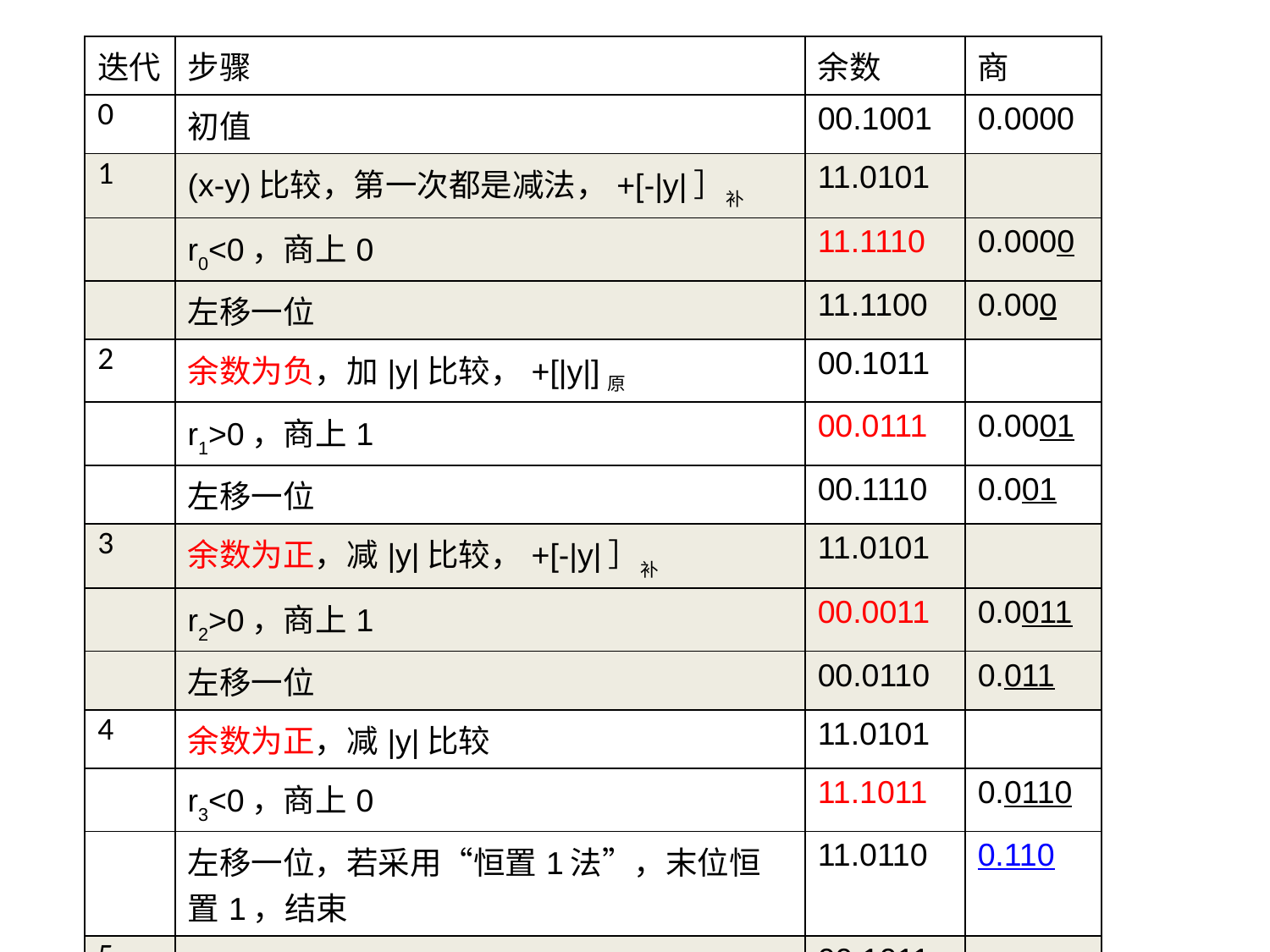

| 迭代 | 步骤 | 余数 | 商 |
| --- | --- | --- | --- |
| 0 | 初值 | 00.1001 | 0.0000 |
| 1 | (x-y)比较，第一次都是减法，+[-|y|］补 | 11.0101 |  |
|  | r0<0，商上0 | 11.1110 | 0.0000 |
|  | 左移一位 | 11.1100 | 0.000 |
| 2 | 余数为负，加|y|比较，+[|y|]原 | 00.1011 |  |
|  | r1>0，商上1 | 00.0111 | 0.0001 |
|  | 左移一位 | 00.1110 | 0.001 |
| 3 | 余数为正，减|y|比较，+[-|y|］补 | 11.0101 |  |
|  | r2>0，商上1 | 00.0011 | 0.0011 |
|  | 左移一位 | 00.0110 | 0.011 |
| 4 | 余数为正，减|y|比较 | 11.0101 |  |
|  | r3<0，商上0 | 11.1011 | 0.0110 |
|  | 左移一位，若采用“恒置1法”，末位恒置1，结束 | 11.0110 | 0.110 |
| 5 | 余数为负，加|y|比较 | 00.1011 |  |
|  | r4>0，商上1 | 00.0001 | 0.1101 |